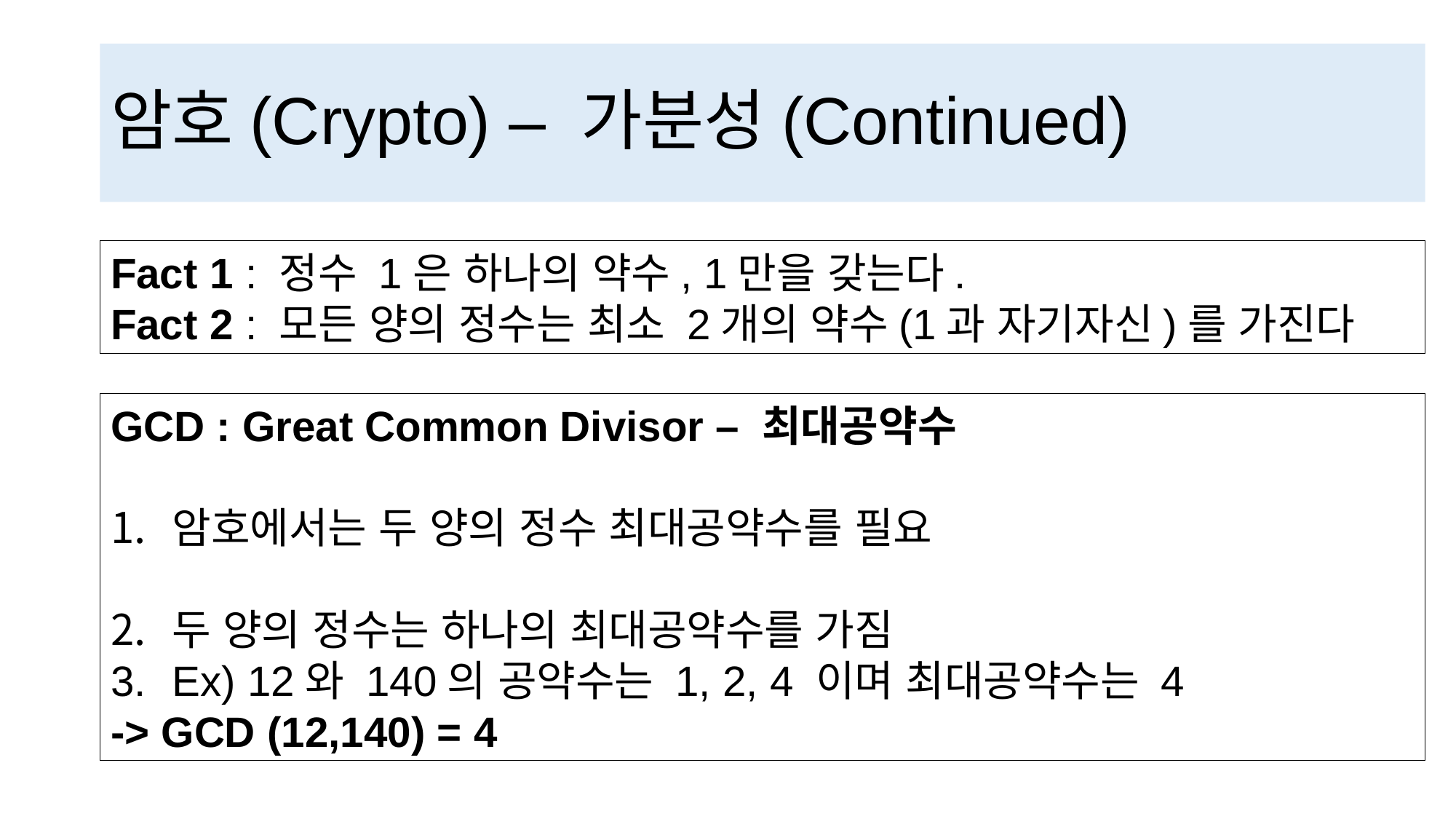

# 암호(Crypto) – 가분성(Continued)
Fact 1 : 정수 1은 하나의 약수, 1만을 갖는다.
Fact 2 : 모든 양의 정수는 최소 2개의 약수(1과 자기자신)를 가진다
GCD : Great Common Divisor – 최대공약수

암호에서는 두 양의 정수 최대공약수를 필요

두 양의 정수는 하나의 최대공약수를 가짐
Ex) 12와 140의 공약수는 1, 2, 4 이며 최대공약수는 4
-> GCD (12,140) = 4